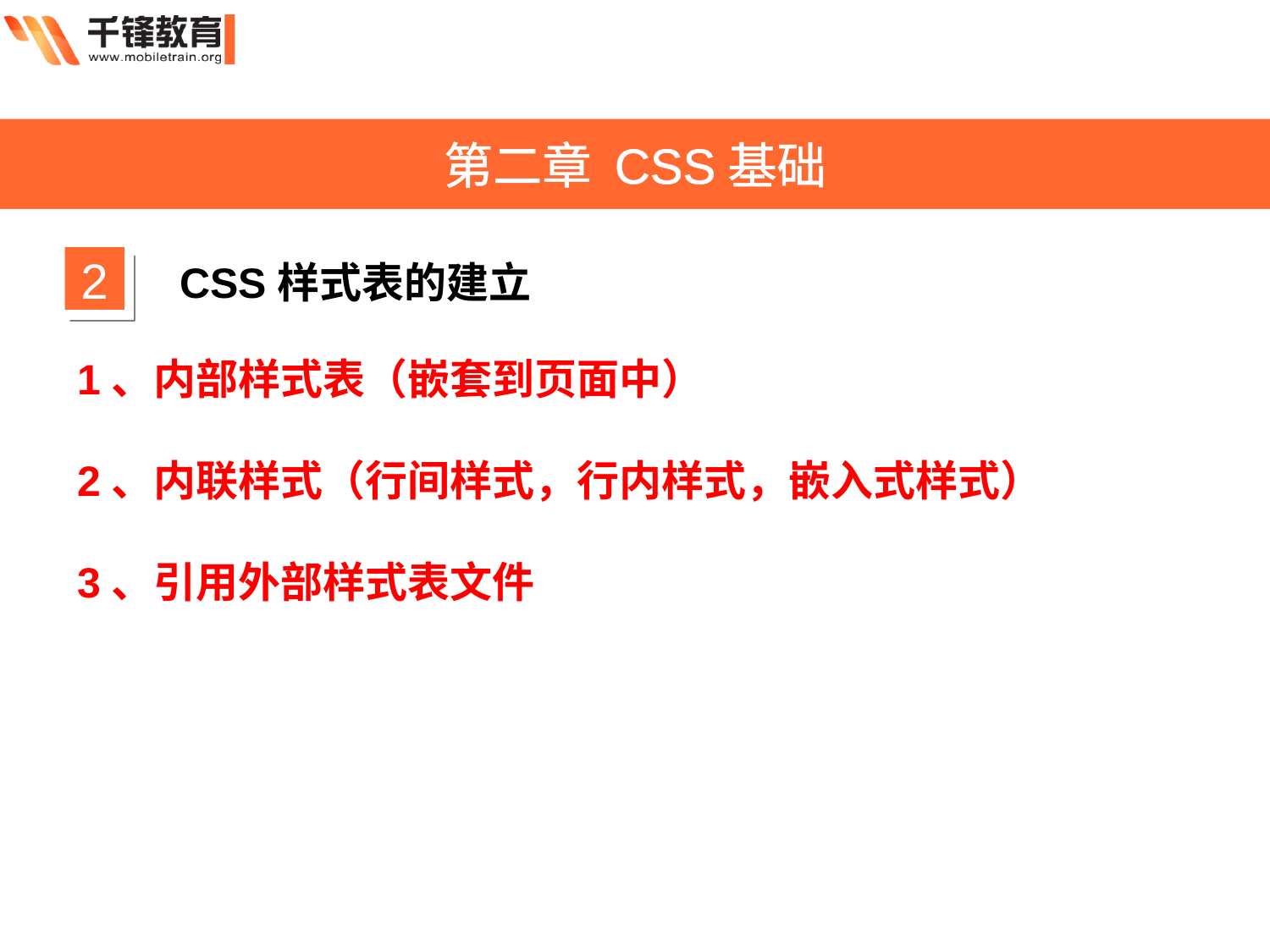

第二章 CSS基础
2

CSS样式表的建立

1、内部样式表（嵌套到页面中）

2、内联样式（行间样式，行内样式，嵌入式样式）

3、引用外部样式表文件